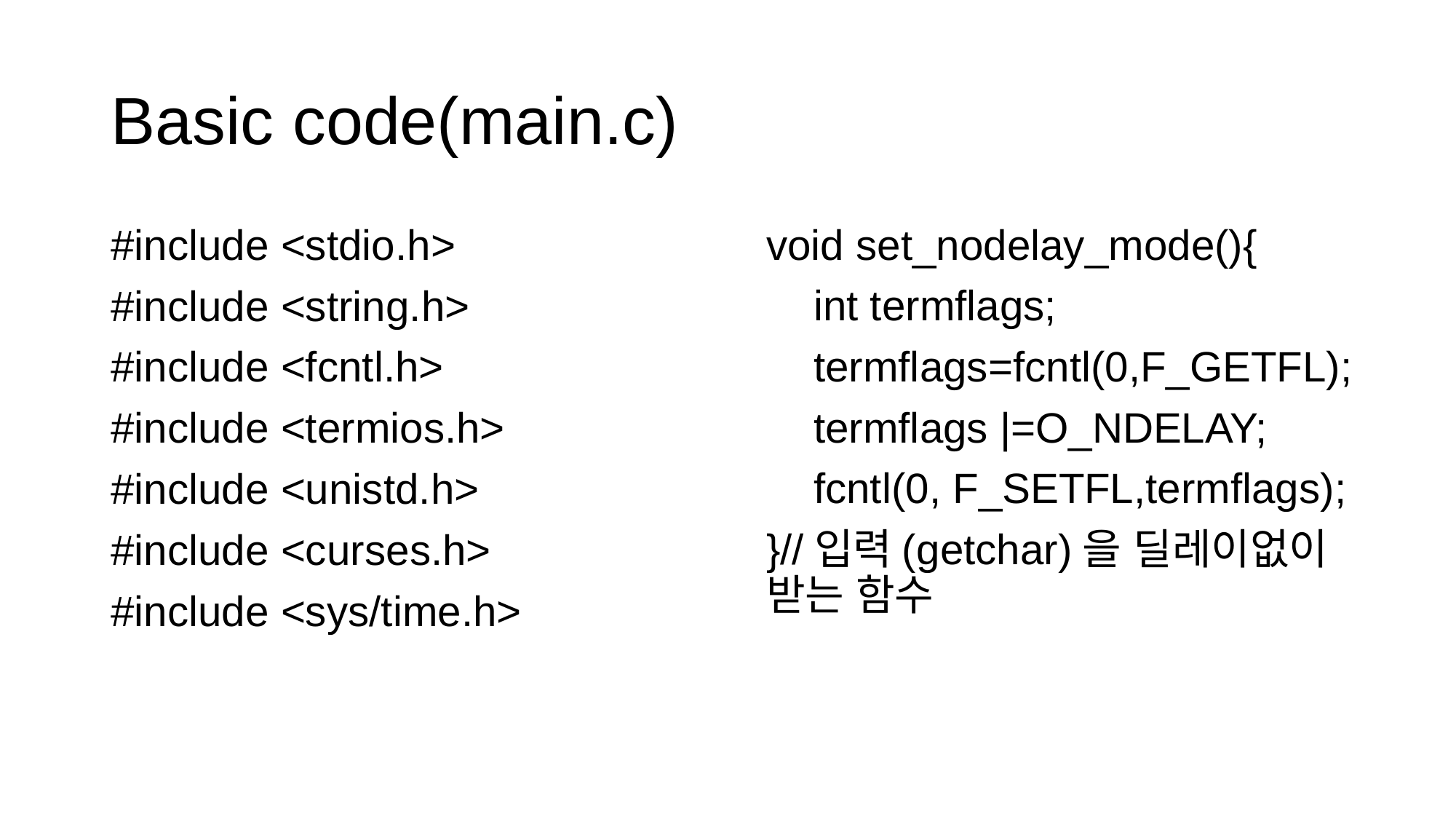

# Basic code(main.c)
#include <stdio.h>
#include <string.h>
#include <fcntl.h>
#include <termios.h>
#include <unistd.h>
#include <curses.h>
#include <sys/time.h>

void set_nodelay_mode(){
    int termflags;
    termflags=fcntl(0,F_GETFL);
    termflags |=O_NDELAY;
    fcntl(0, F_SETFL,termflags);
}//입력(getchar)을 딜레이없이 받는 함수